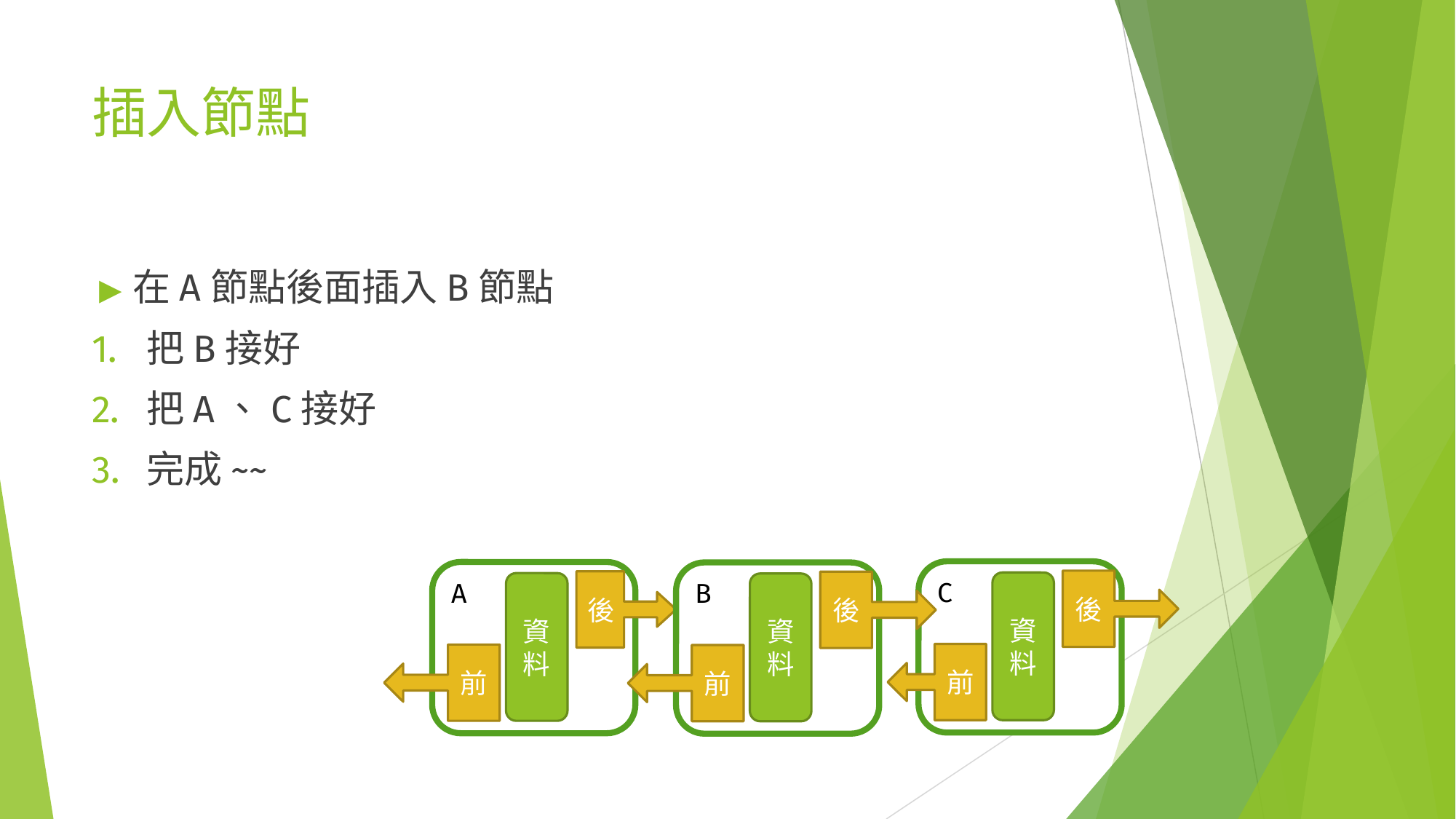

# 插入節點
在A節點後面插入B節點
把B接好
把A、C接好
完成~~
C
後
資料
前
A
後
資料
前
B
後
資料
前